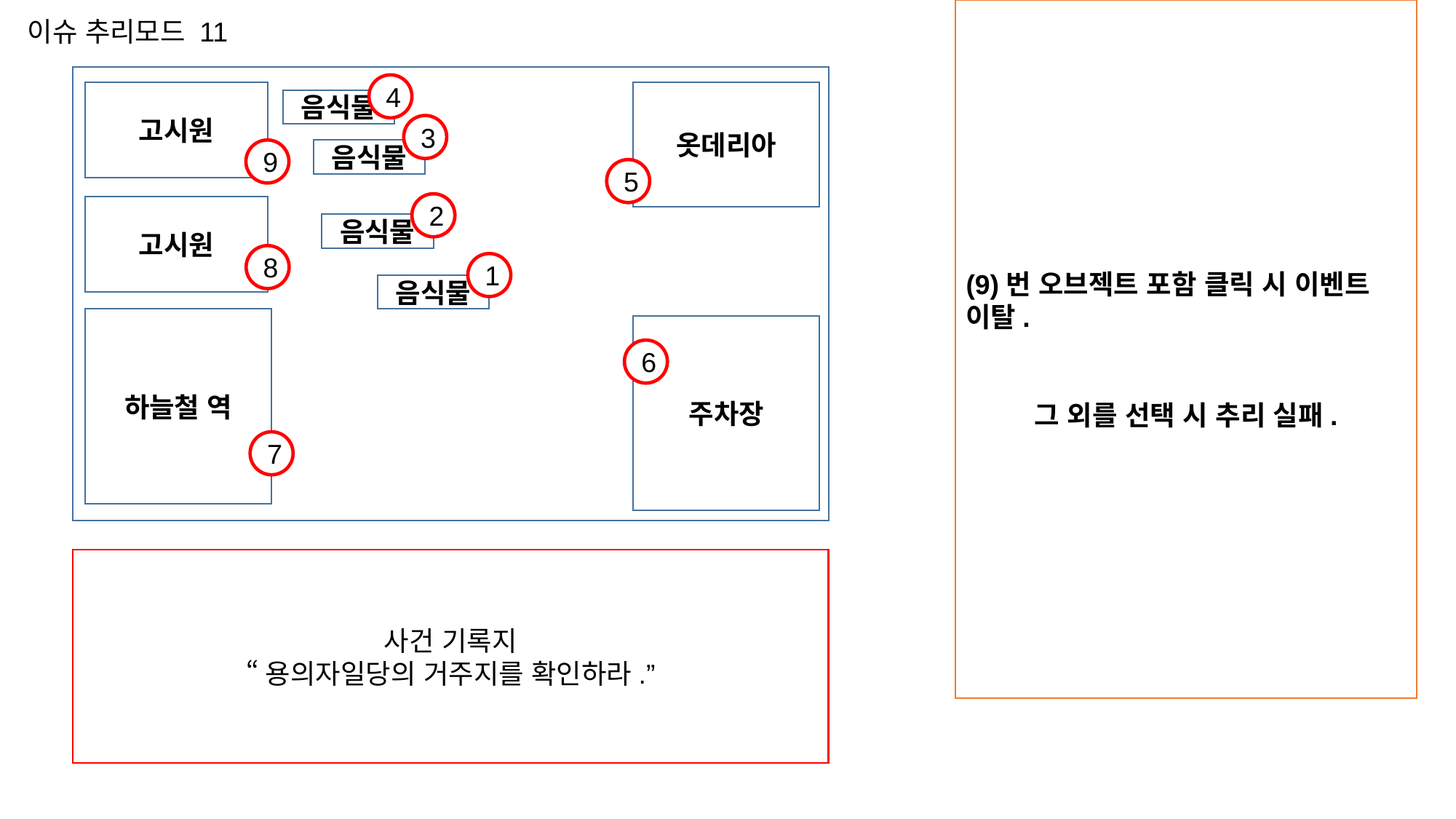

(9)번 오브젝트 포함 클릭 시 이벤트 이탈.

그 외를 선택 시 추리 실패.
이슈 추리모드 11

4
고시원
옷데리아
음식물
3
9
음식물
5
2
고시원
음식물
8
1
음식물
하늘철 역
주차장
6
7
사건 기록지
“용의자일당의 거주지를 확인하라.”